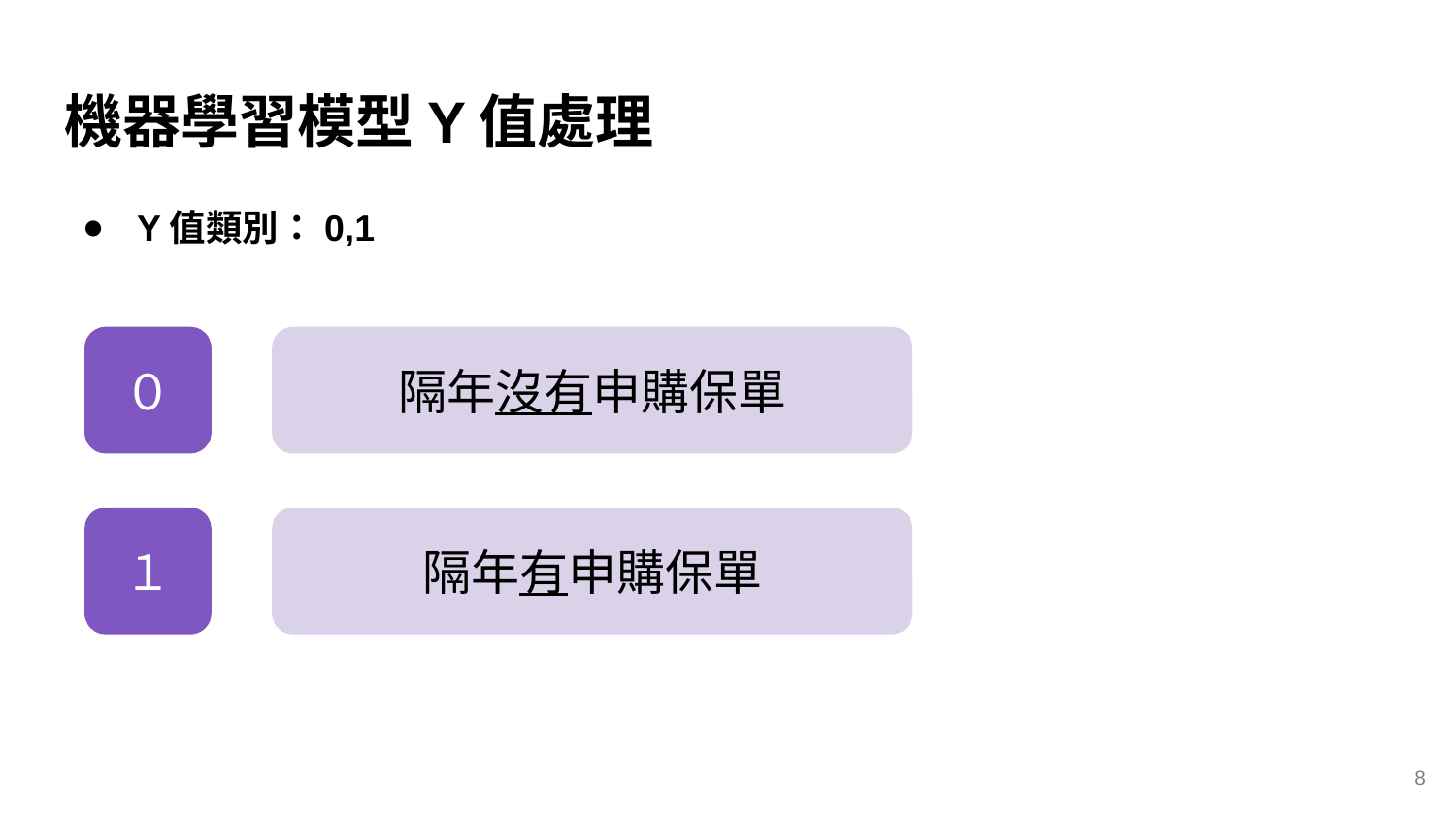

# 機器學習模型Y值處理
Y值類別：0,1
０
隔年沒有申購保單
１
隔年有申購保單
8